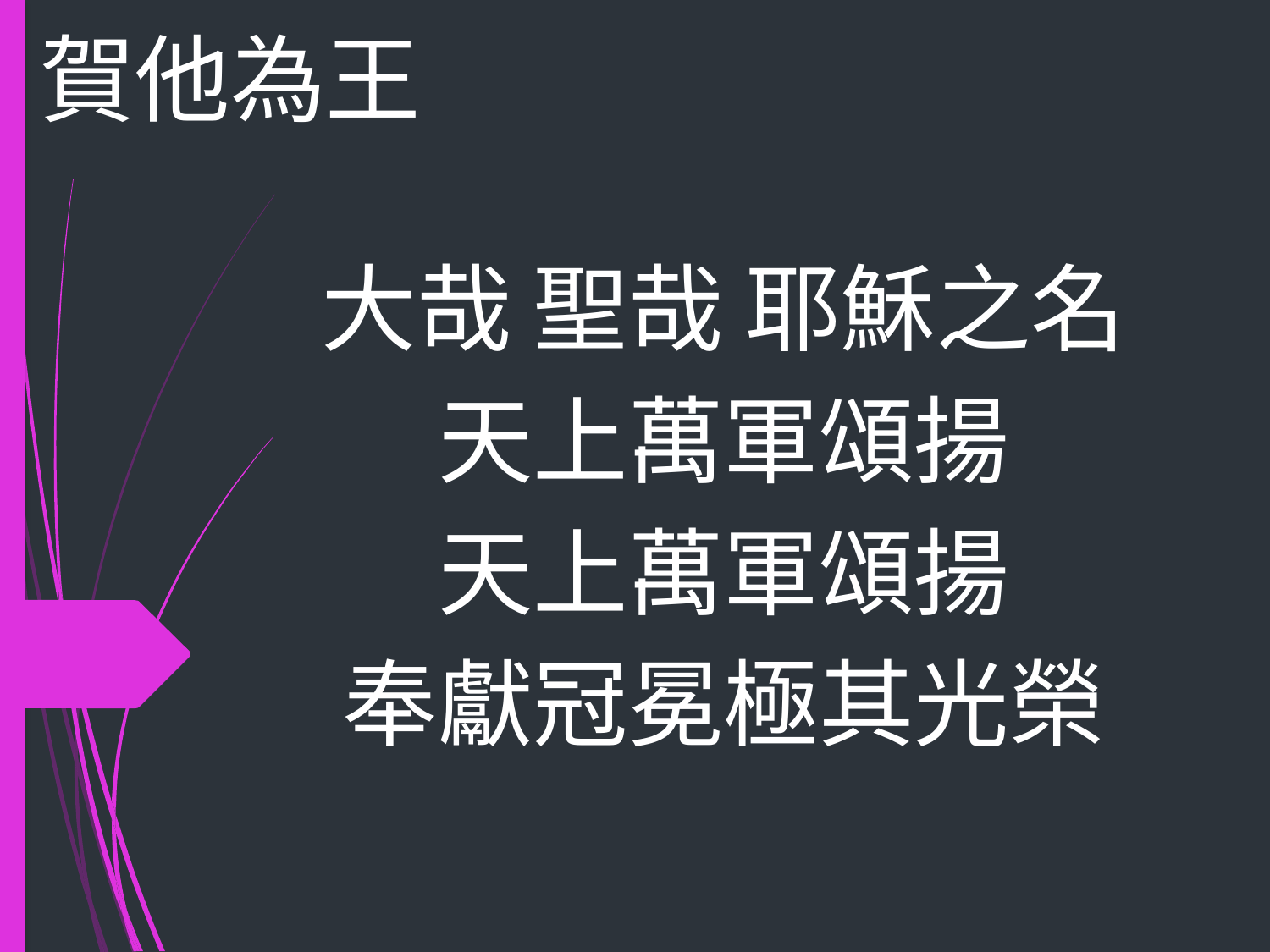

# 賀他為王
大哉 聖哉 耶穌之名
天上萬軍頌揚
天上萬軍頌揚
奉獻冠冕極其光榮